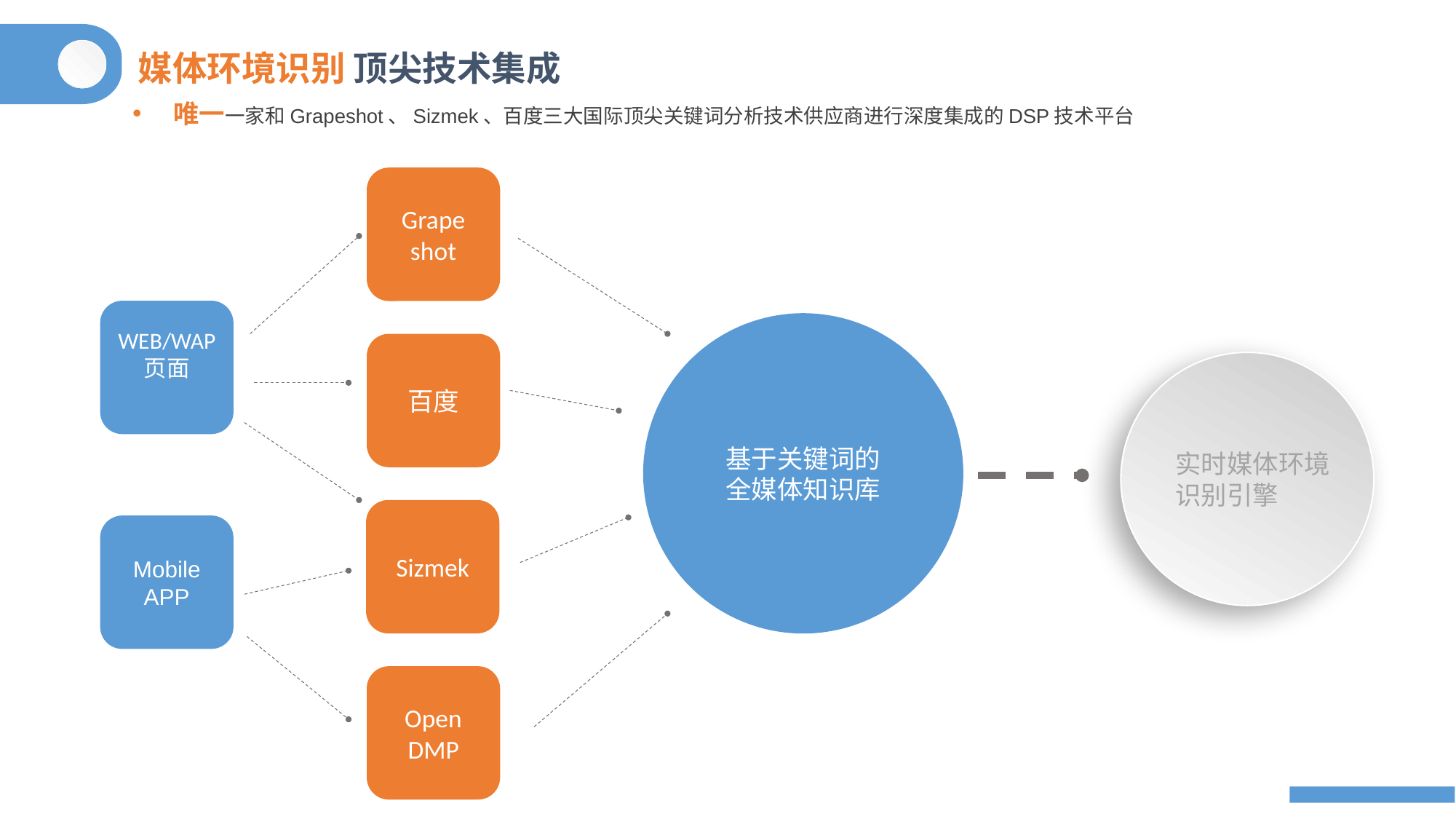

媒体环境识别 顶尖技术集成
唯一一家和Grapeshot、Sizmek、百度三大国际顶尖关键词分析技术供应商进行深度集成的DSP技术平台
Grape
shot
WEB/WAP
页面

基于关键词的
全媒体知识库
百度

实时媒体环境识别引擎
Sizmek
Mobile APP
Open
DMP